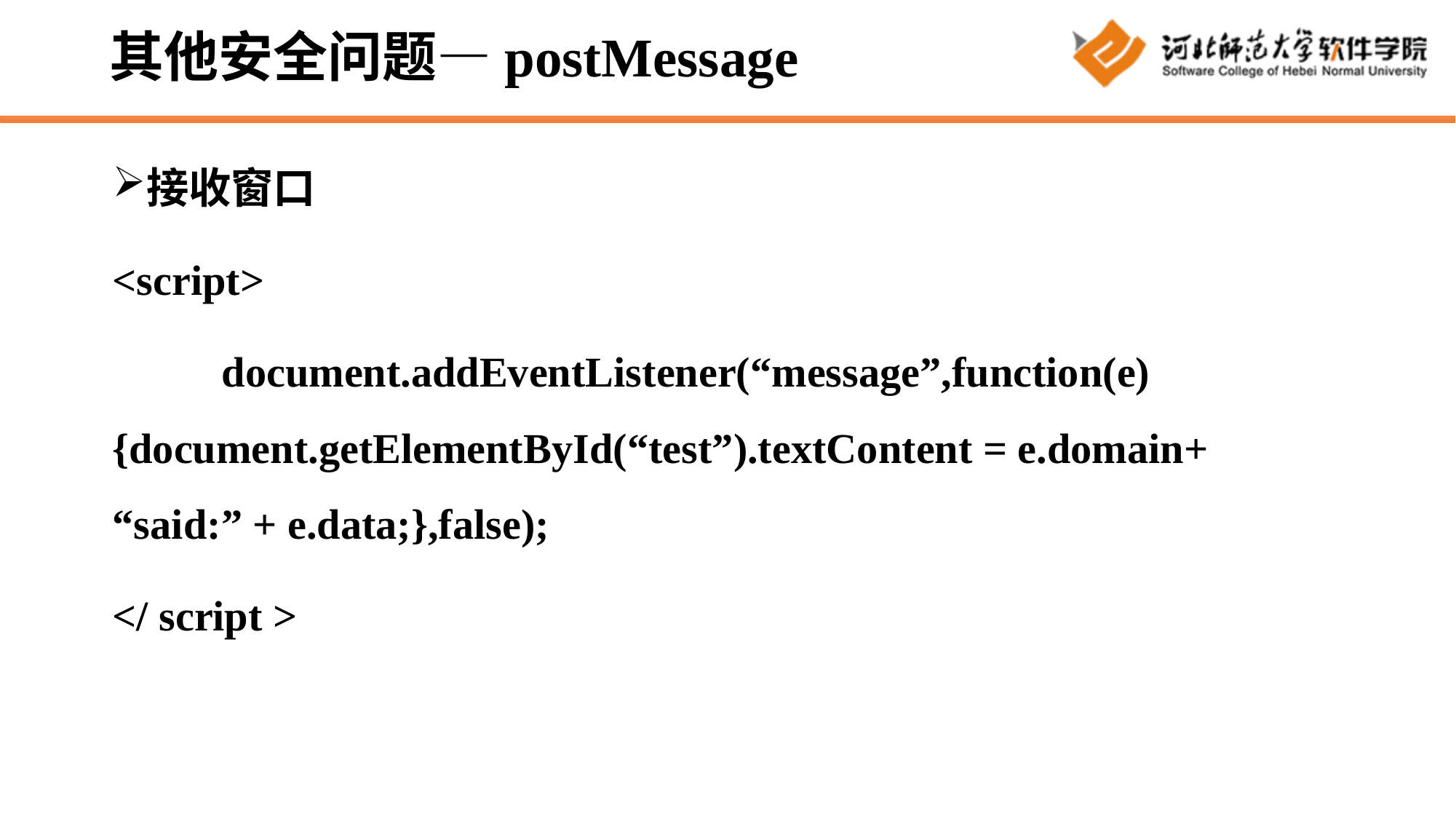

# 其他安全问题—postMessage
接收窗口
<script>
	document.addEventListener(“message”,function(e){document.getElementById(“test”).textContent = e.domain+ “said:” + e.data;},false);
</ script >